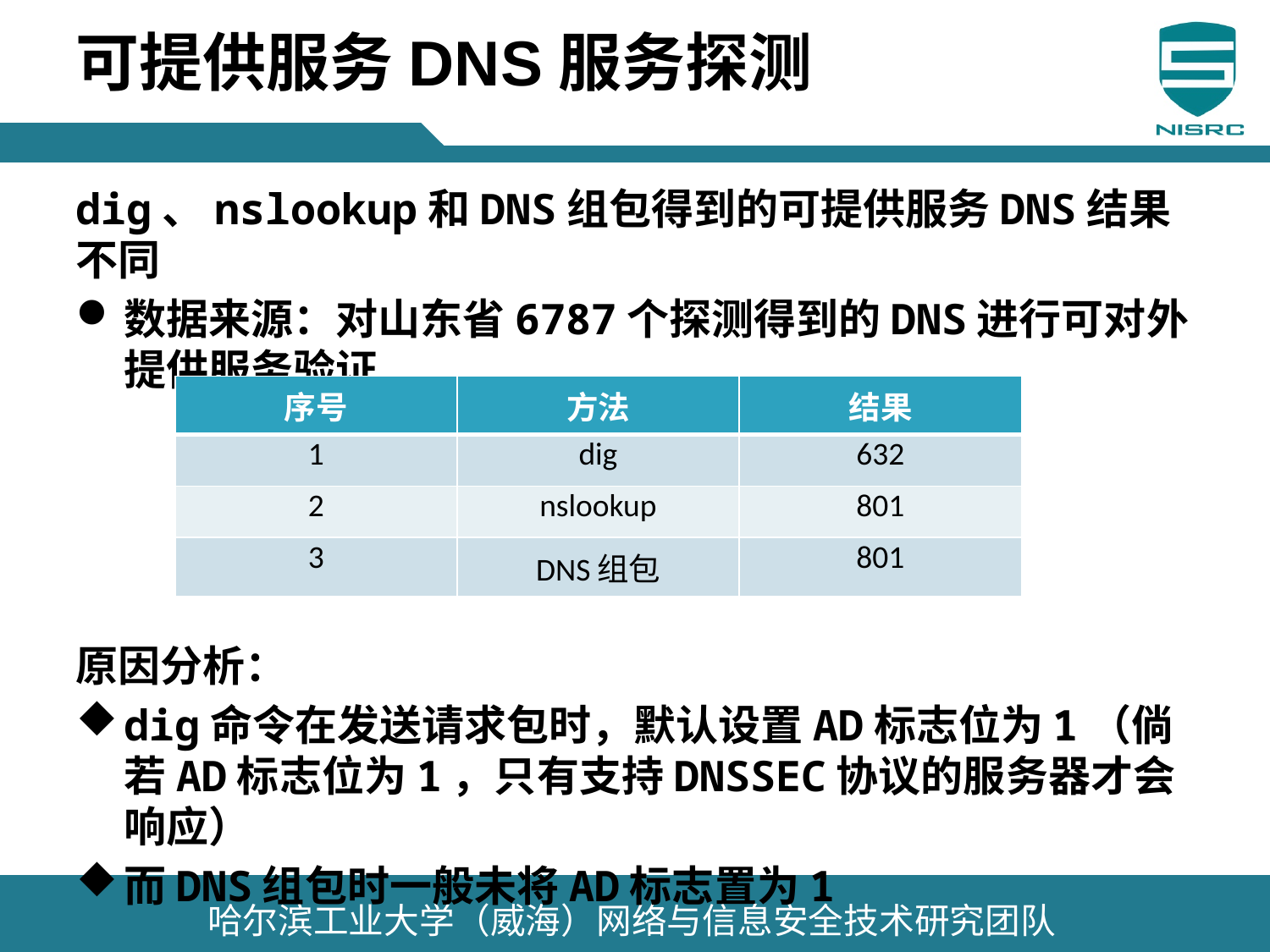

# 可提供服务DNS服务探测
dig、nslookup和DNS组包得到的可提供服务DNS结果不同
数据来源：对山东省6787个探测得到的DNS进行可对外提供服务验证

原因分析：
dig命令在发送请求包时，默认设置AD标志位为1（倘若AD标志位为1，只有支持DNSSEC协议的服务器才会响应）
而DNS组包时一般未将AD标志置为1
| 序号 | 方法 | 结果 |
| --- | --- | --- |
| 1 | dig | 632 |
| 2 | nslookup | 801 |
| 3 | DNS组包 | 801 |